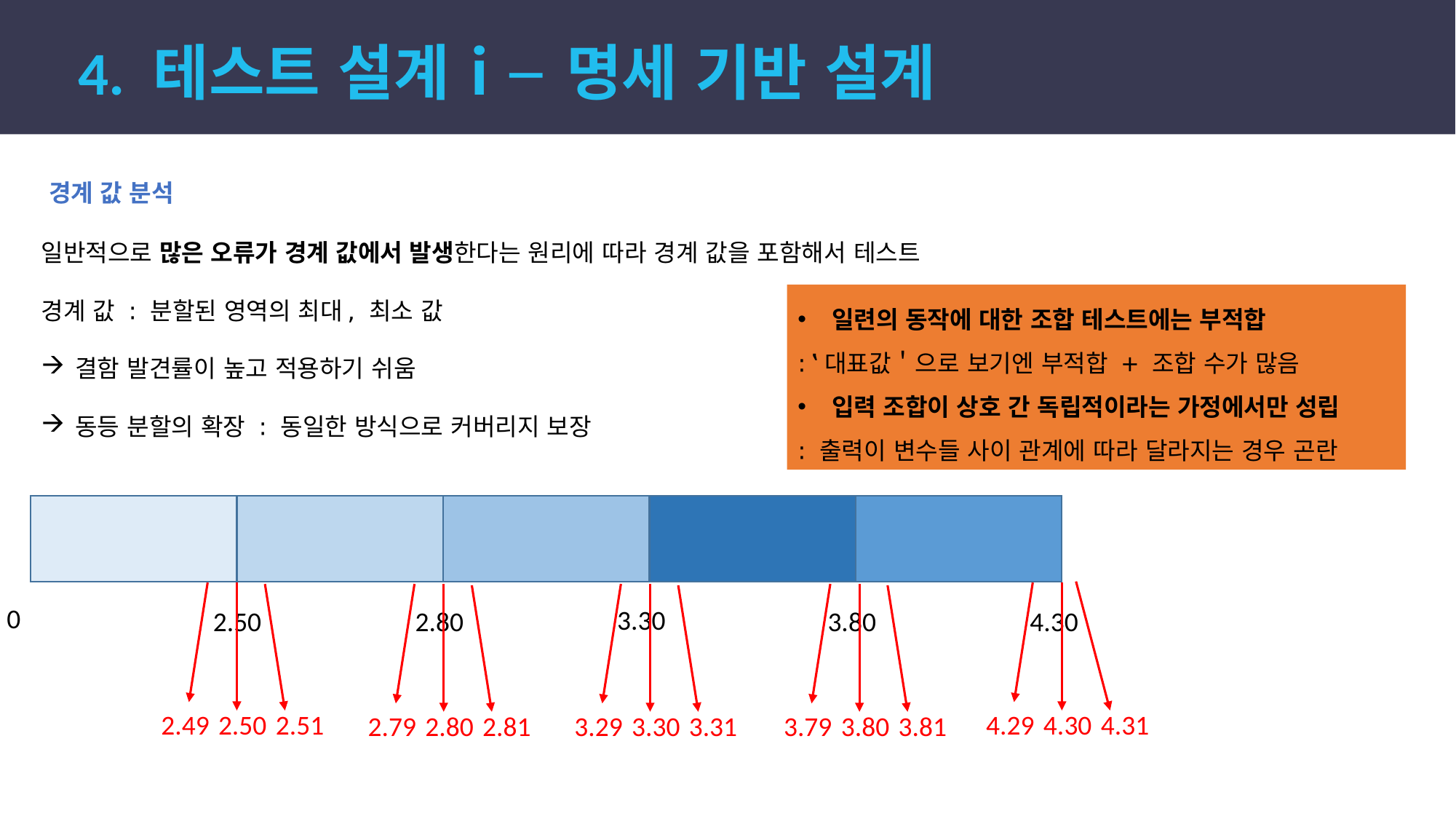

4. 테스트 설계ⅰ– 명세 기반 설계
경계 값 분석
일반적으로 많은 오류가 경계 값에서 발생한다는 원리에 따라 경계 값을 포함해서 테스트

경계 값 : 분할된 영역의 최대, 최소 값

결함 발견률이 높고 적용하기 쉬움

동등 분할의 확장 : 동일한 방식으로 커버리지 보장
일련의 동작에 대한 조합 테스트에는 부적합
: ‘대표값＇으로 보기엔 부적합 + 조합 수가 많음
입력 조합이 상호 간 독립적이라는 가정에서만 성립
: 출력이 변수들 사이 관계에 따라 달라지는 경우 곤란

0
3.30
2.50
2.80
3.80
4.30
2.49
2.50
2.51
4.29
4.30
4.31
2.79
2.80
2.81
3.29
3.30
3.31
3.79
3.80
3.81